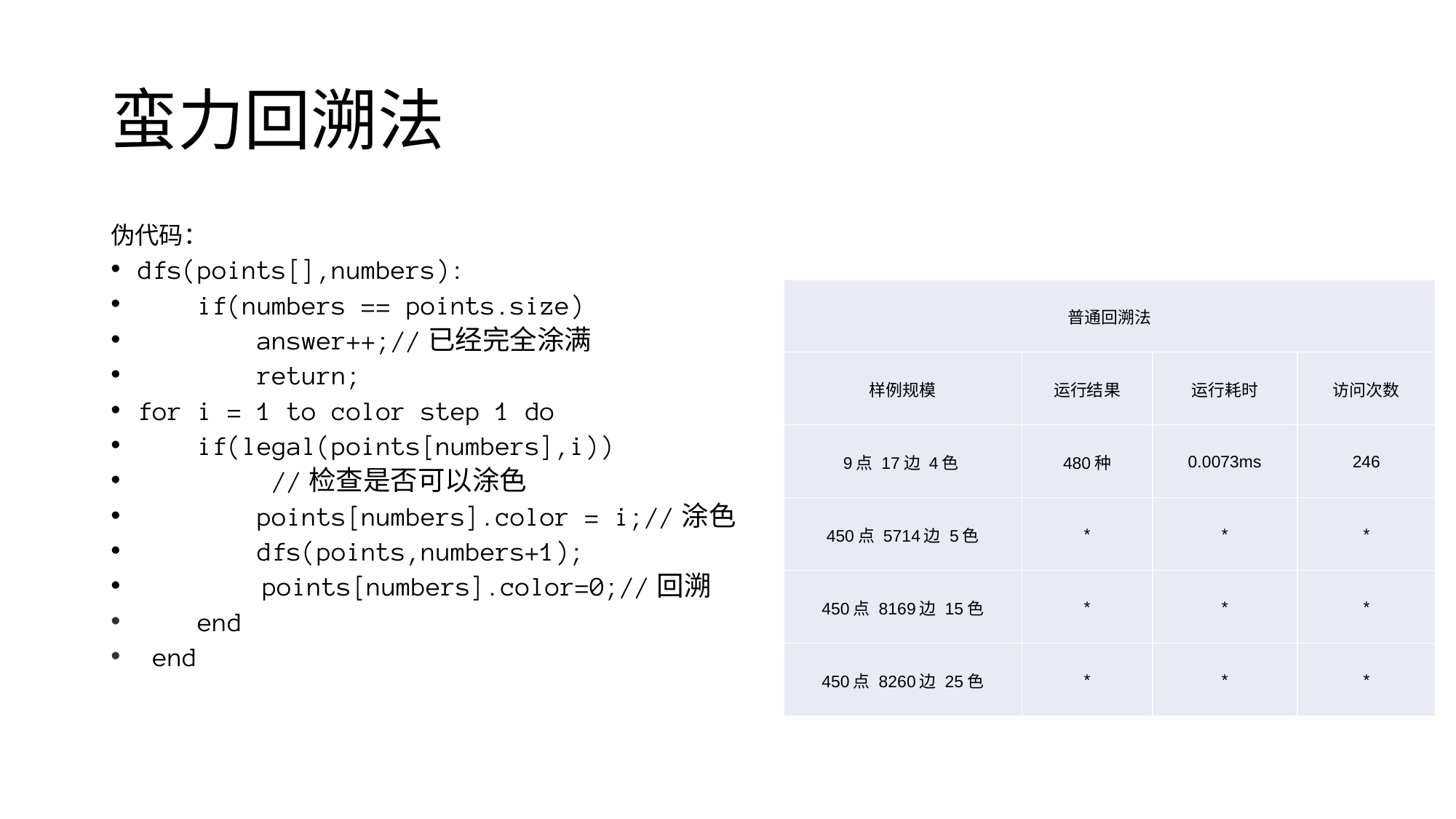

# 蛮力回溯法
伪代码：
dfs(points[],numbers):
    if(numbers == points.size)
        answer++;//已经完全涂满
        return;
for i = 1 to color step 1 do
    if(legal(points[numbers],i))
         //检查是否可以涂色
        points[numbers].color = i;//涂色
        dfs(points,numbers+1);
                  points[numbers].color=0;//回溯
    end
 end

| 普通回溯法 |  |  |  |
| --- | --- | --- | --- |
| 样例规模 | 运行结果 | 运行耗时 | 访问次数 |
| 9点 17边 4色 | 480种 | 0.0073ms | 246 |
| 450点 5714边 5色 | \* | \* | \* |
| 450点 8169边 15色 | \* | \* | \* |
| 450点 8260边 25色 | \* | \* | \* |